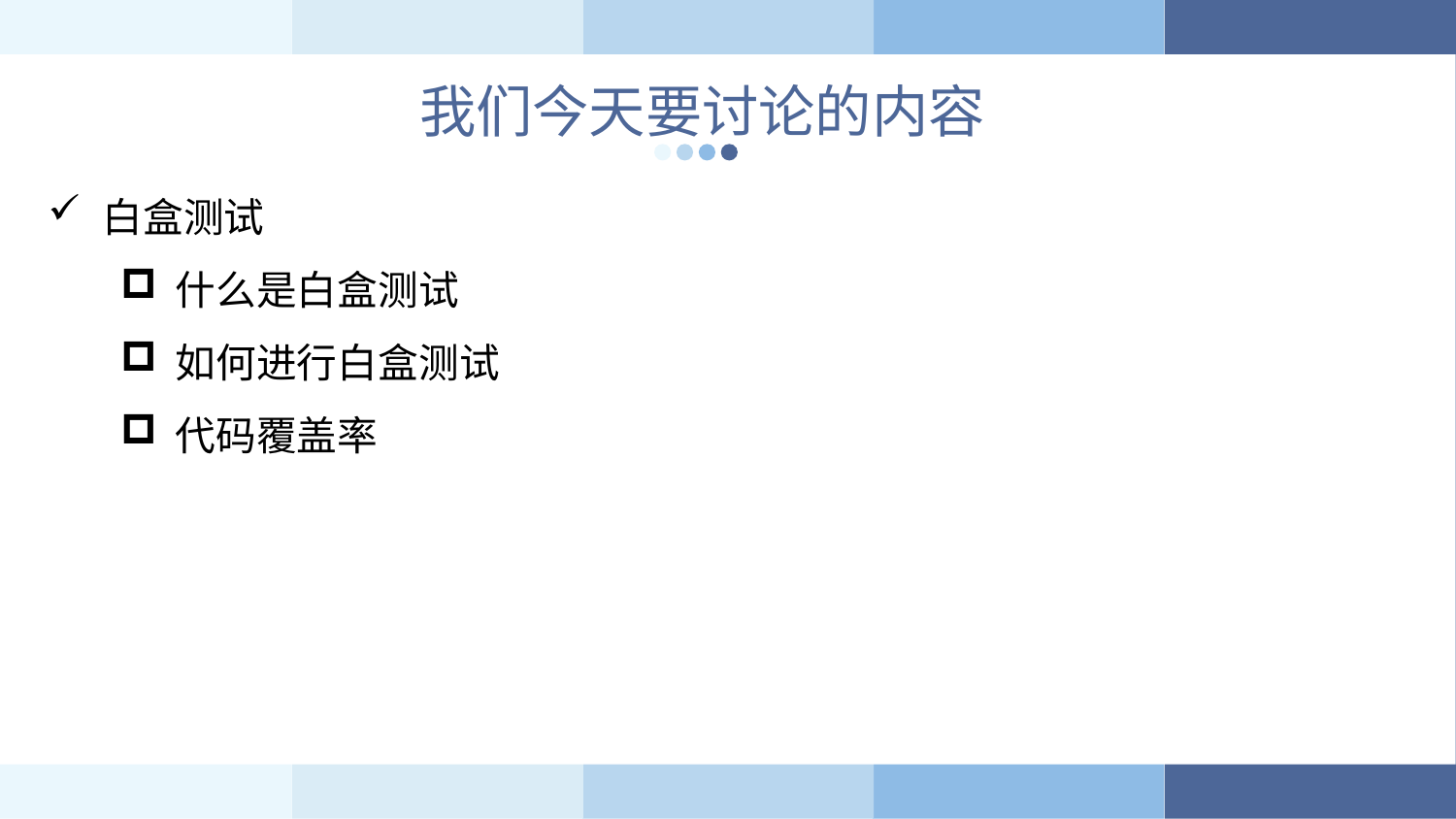

我们今天要讨论的内容

白盒测试
什么是白盒测试
如何进行白盒测试
代码覆盖率